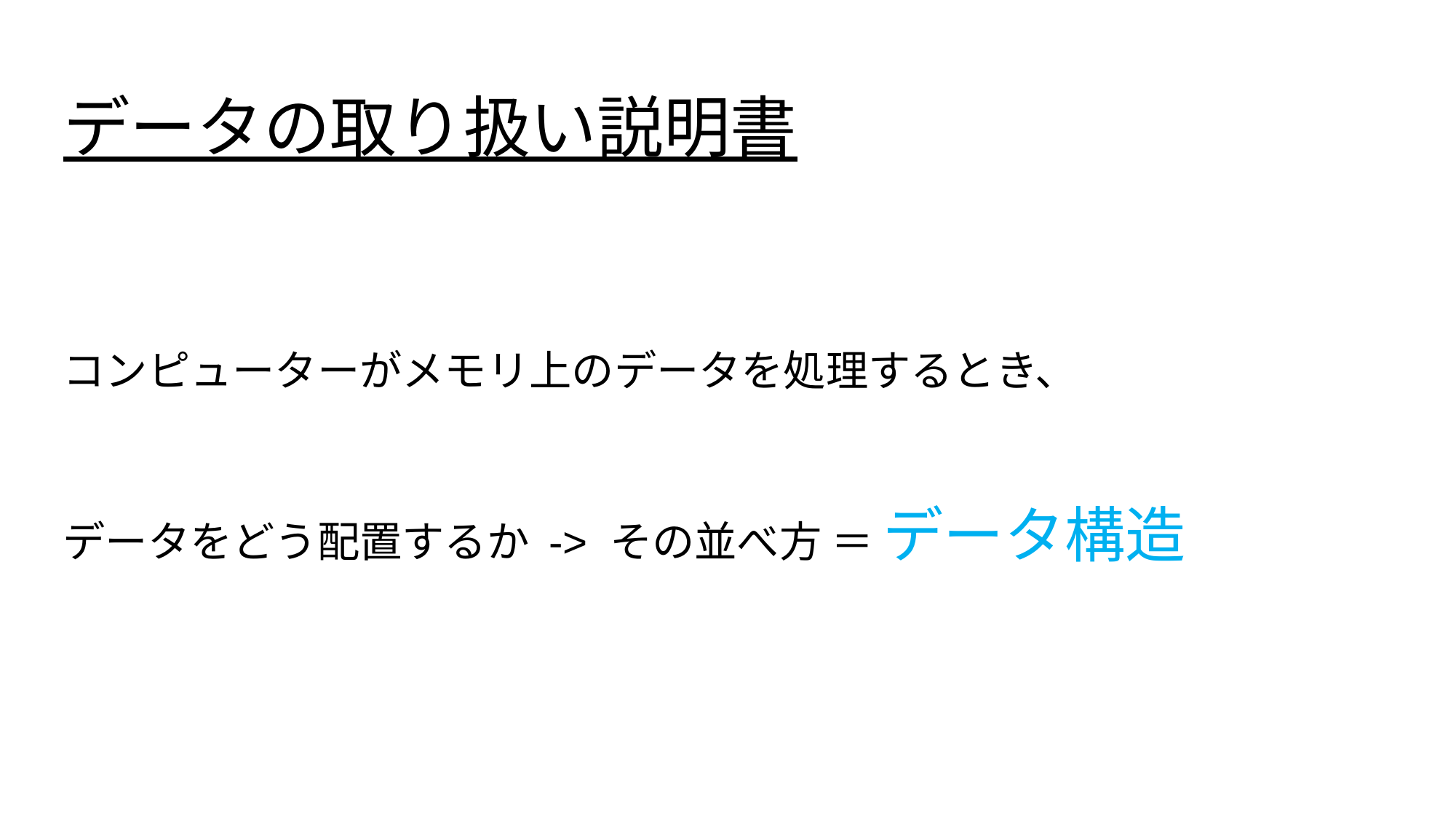

# データの取り扱い説明書
コンピューターがメモリ上のデータを処理するとき、

データをどう配置するか -> その並べ方 ＝ データ構造